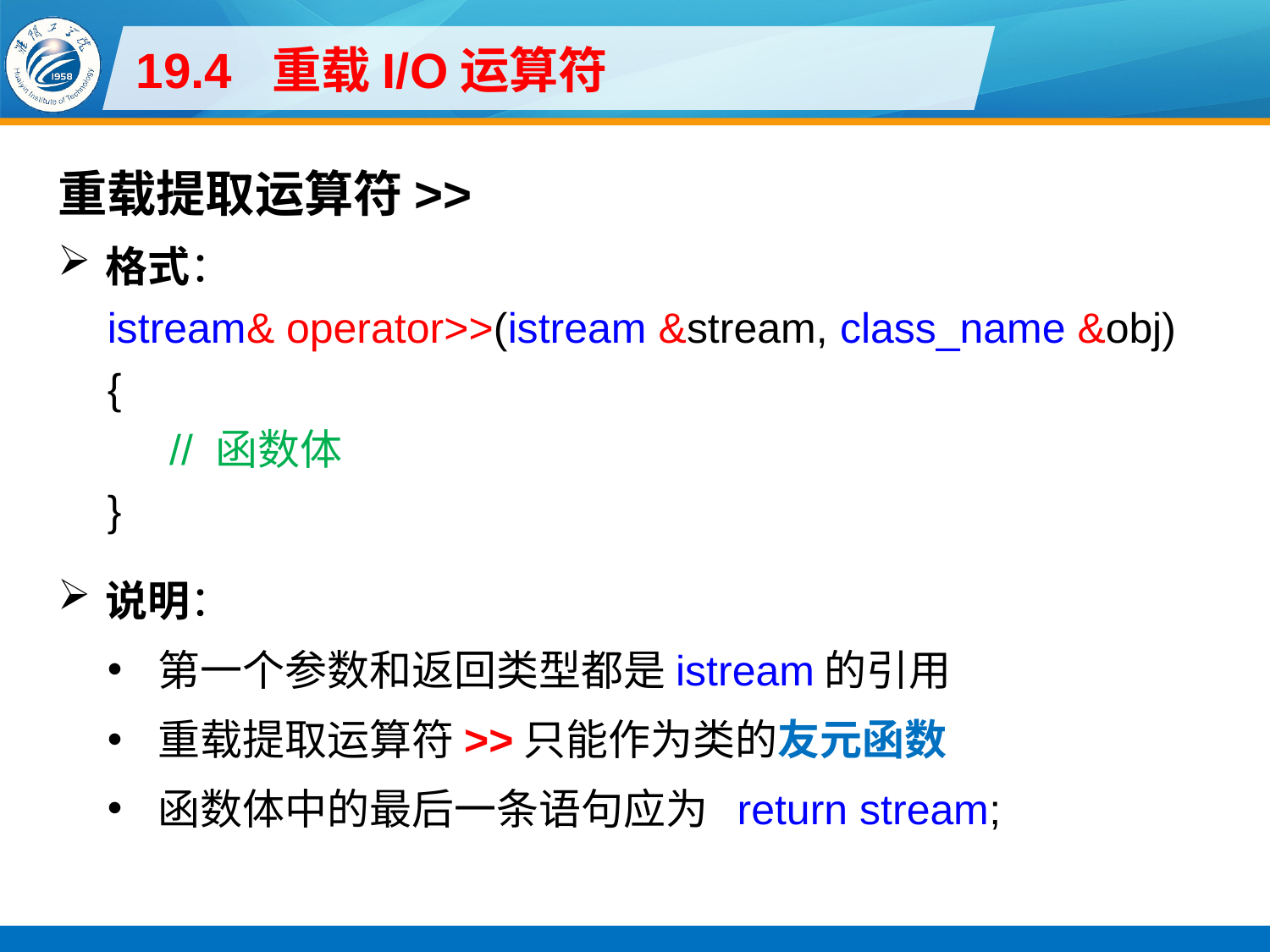

# 19.4  重载I/O运算符
重载提取运算符>>
格式：
istream& operator>>(istream &stream, class_name &obj)
{
// 函数体
}
说明：
第一个参数和返回类型都是istream的引用
重载提取运算符>>只能作为类的友元函数
函数体中的最后一条语句应为  return stream;